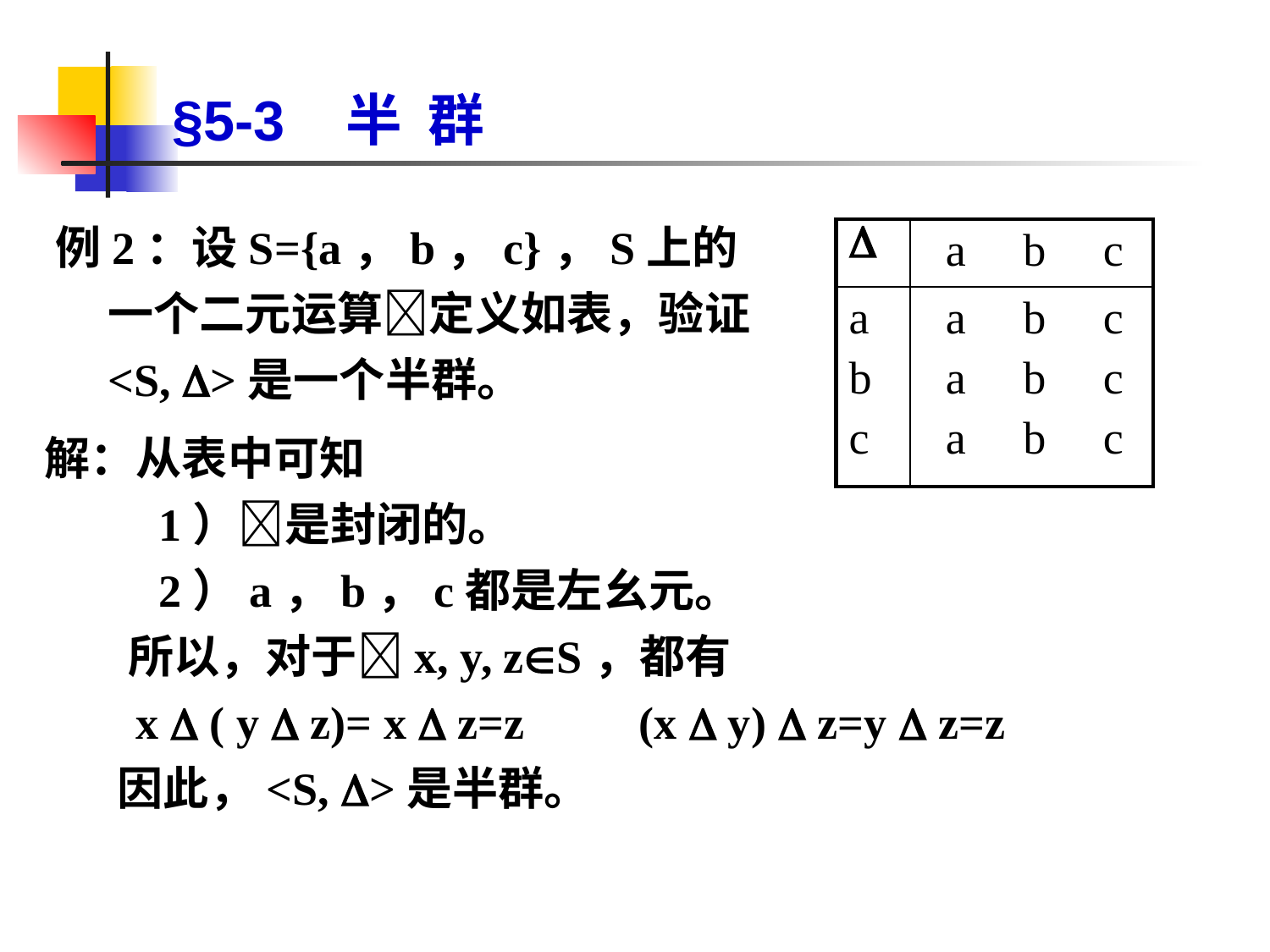

# §5-3   半  群
例2：设S={a，b，c}，S上的一个二元运算Δ定义如表，验证<S, Δ>是一个半群。
| Δ | a b c |
| --- | --- |
| a b c | a b c a b c a b c |
解：从表中可知
          1）Δ是封闭的。
          2）a，b，c都是左幺元。
       所以，对于∀x, y, z∈S，都有
        x Δ ( y Δ z)= x Δ z=z          (x Δ y) Δ z=y Δ z=z
      因此，<S, Δ>是半群。
4